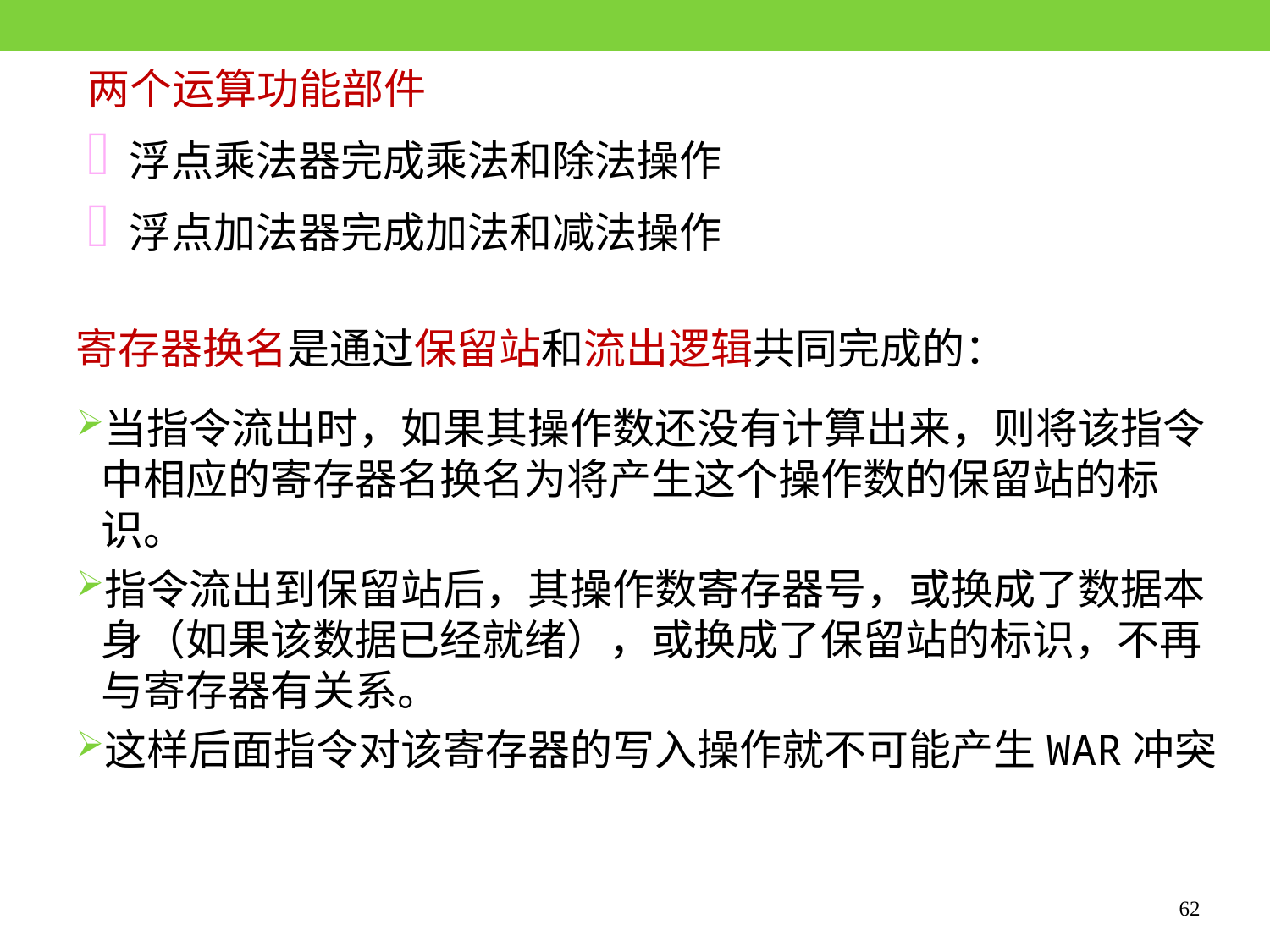

两个运算功能部件
 浮点乘法器完成乘法和除法操作
 浮点加法器完成加法和减法操作
寄存器换名是通过保留站和流出逻辑共同完成的：

当指令流出时，如果其操作数还没有计算出来，则将该指令中相应的寄存器名换名为将产生这个操作数的保留站的标识。
指令流出到保留站后，其操作数寄存器号，或换成了数据本身（如果该数据已经就绪），或换成了保留站的标识，不再与寄存器有关系。
这样后面指令对该寄存器的写入操作就不可能产生WAR冲突
62